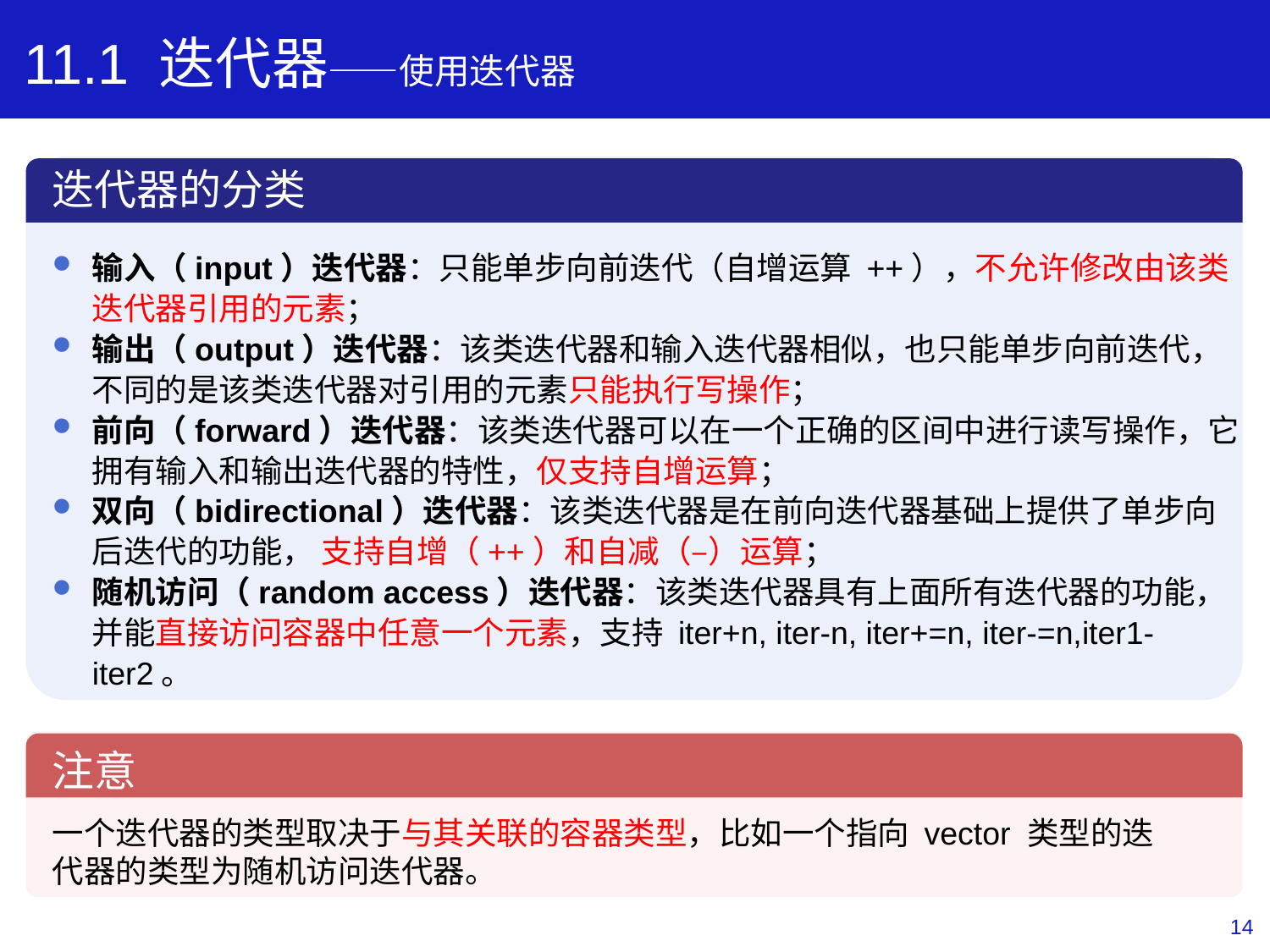

11.1 迭代器——使用迭代器

迭代器的分类
输入（input）迭代器：只能单步向前迭代（自增运算 ++），不允许修改由该类迭代器引用的元素；
输出（output）迭代器：该类迭代器和输入迭代器相似，也只能单步向前迭代，不同的是该类迭代器对引用的元素只能执行写操作；
前向（forward）迭代器：该类迭代器可以在一个正确的区间中进行读写操作，它拥有输入和输出迭代器的特性，仅支持自增运算；
双向（bidirectional）迭代器：该类迭代器是在前向迭代器基础上提供了单步向后迭代的功能， 支持自增（++）和自减（–）运算；
随机访问（random access）迭代器：该类迭代器具有上面所有迭代器的功能，并能直接访问容器中任意一个元素，支持 iter+n, iter-n, iter+=n, iter-=n,iter1-iter2。

注意
一个迭代器的类型取决于与其关联的容器类型，比如一个指向 vector 类型的迭代器的类型为随机访问迭代器。
14